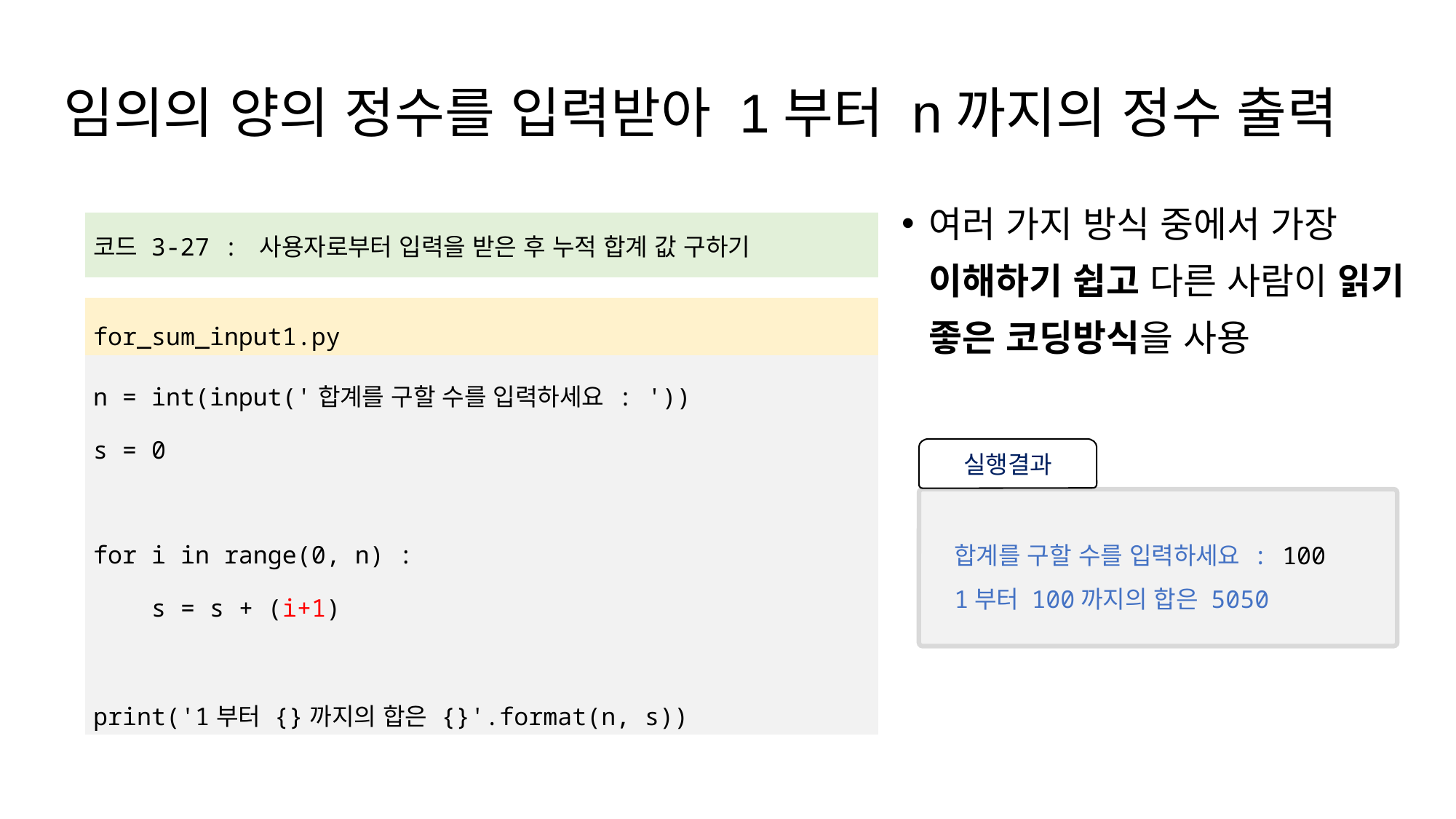

# 임의의 양의 정수를 입력받아 1부터 n까지의 정수 출력
여러 가지 방식 중에서 가장 이해하기 쉽고 다른 사람이 읽기 좋은 코딩방식을 사용

| 코드 3-27 : 사용자로부터 입력을 받은 후 누적 합계 값 구하기 |
| --- |
|  |
| for\_sum\_input1.py |
| n = int(input('합계를 구할 수를 입력하세요 : ')) s = 0 for i in range(0, n) : s = s + (i+1) print('1부터 {}까지의 합은 {}'.format(n, s)) |
실행결과

합계를 구할 수를 입력하세요 : 100
1부터 100까지의 합은 5050